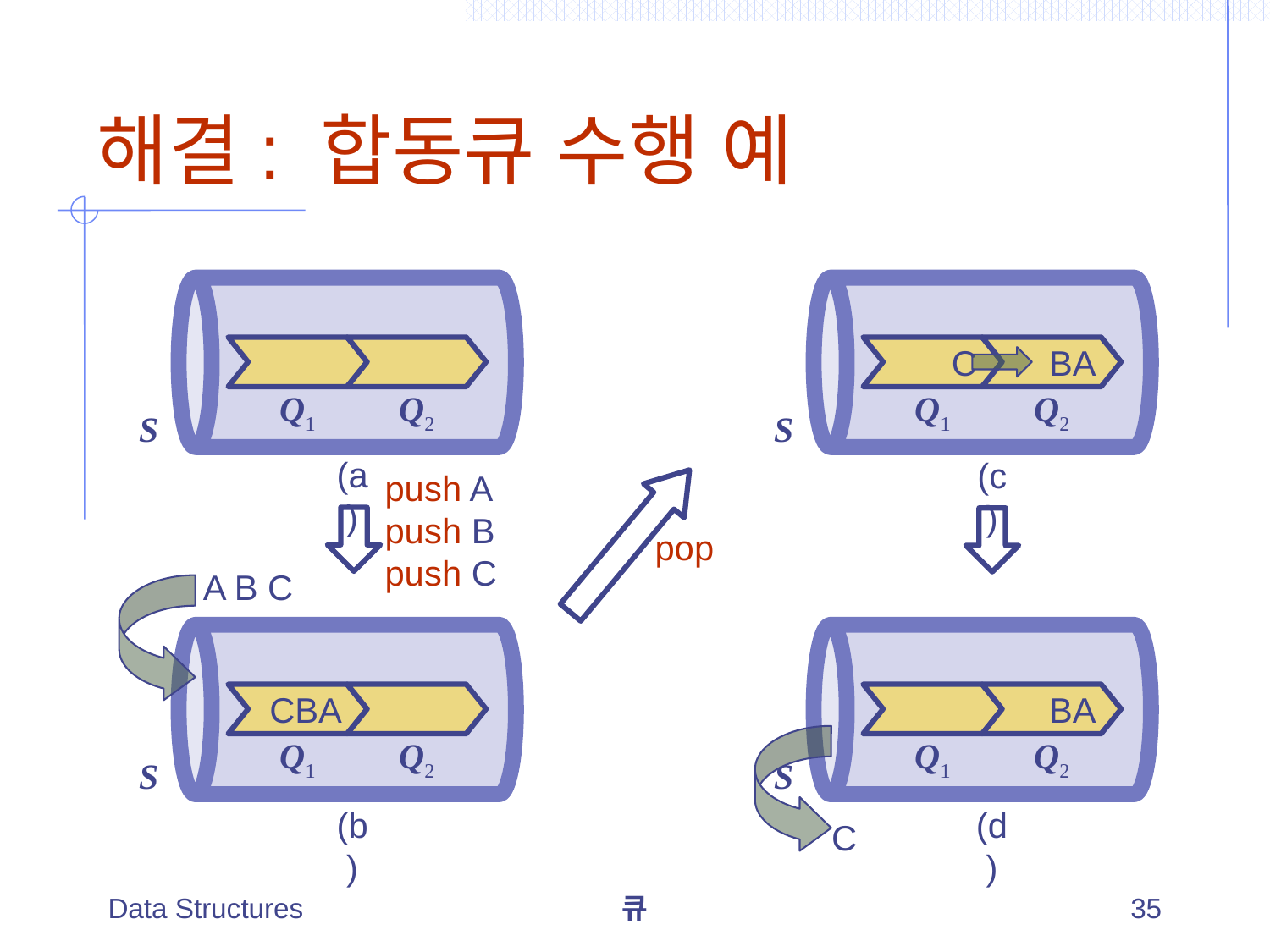

# 해결: 합동큐 수행 예

C
BA

Q1
Q2
Q1
Q2
S
S

(a)
(c)
push A
push B
push C

pop

A B C

CBA

BA
Q1
Q2
Q1
Q2

S
S
(b)
(d)
C
Data Structures
큐
35